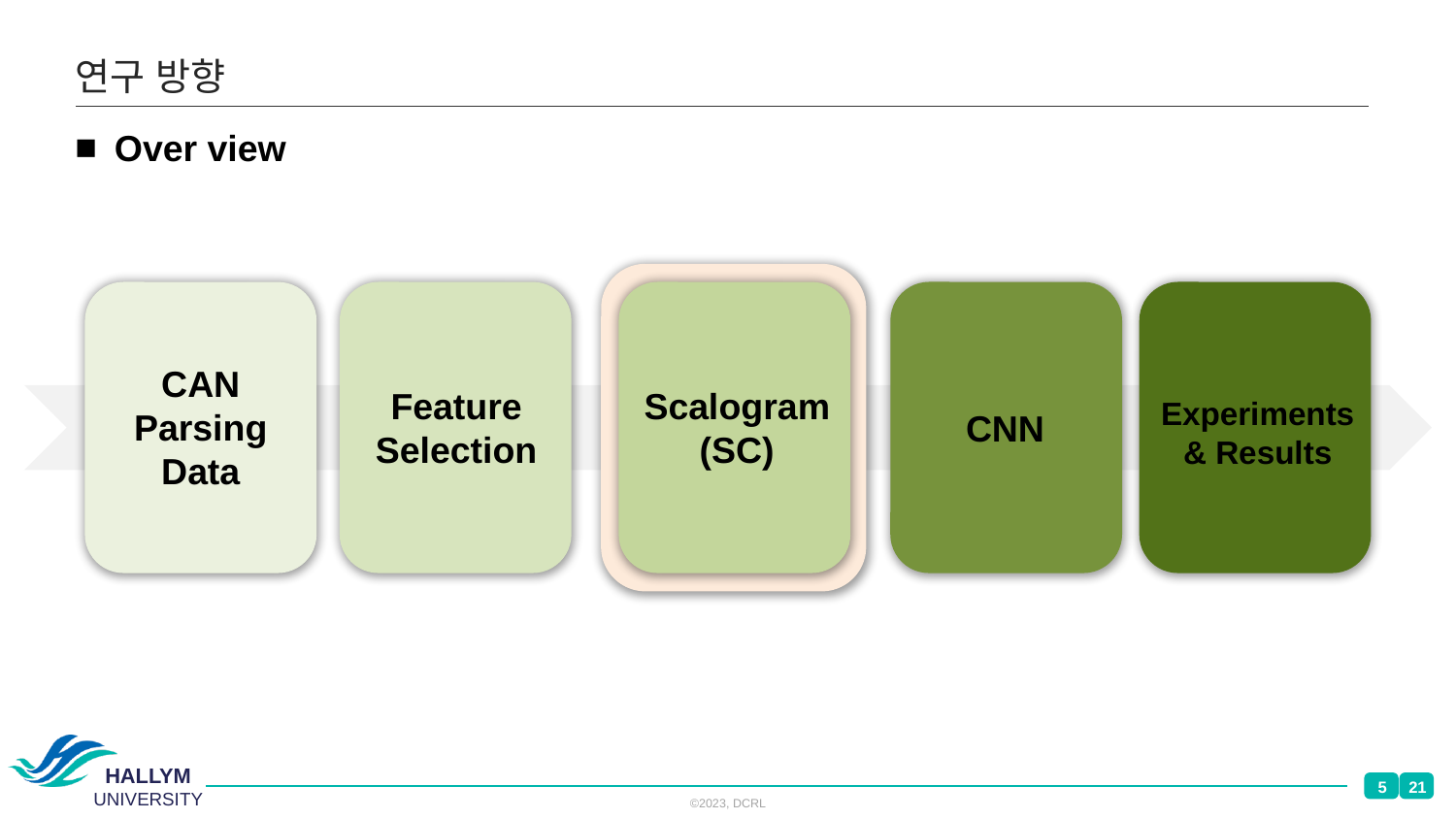

# 연구 방향
 Over view

CAN
Parsing Data
Scalogram
(SC)
Feature
Selection

Experiments
& Results
CNN